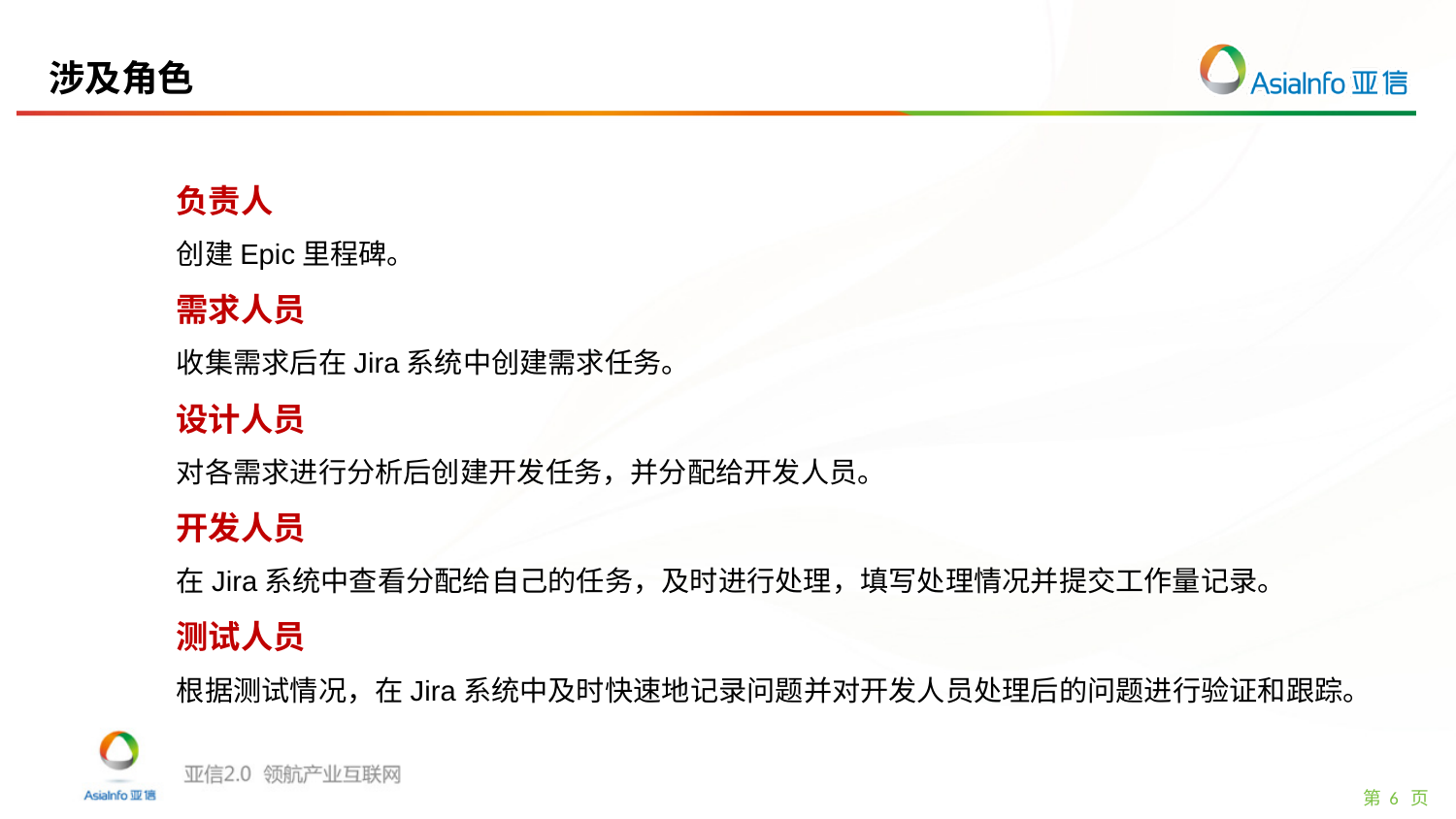

# 涉及角色
负责人
创建Epic里程碑。
需求人员
收集需求后在Jira系统中创建需求任务。
设计人员
对各需求进行分析后创建开发任务，并分配给开发人员。
开发人员
在Jira系统中查看分配给自己的任务，及时进行处理，填写处理情况并提交工作量记录。
测试人员
根据测试情况，在Jira系统中及时快速地记录问题并对开发人员处理后的问题进行验证和跟踪。